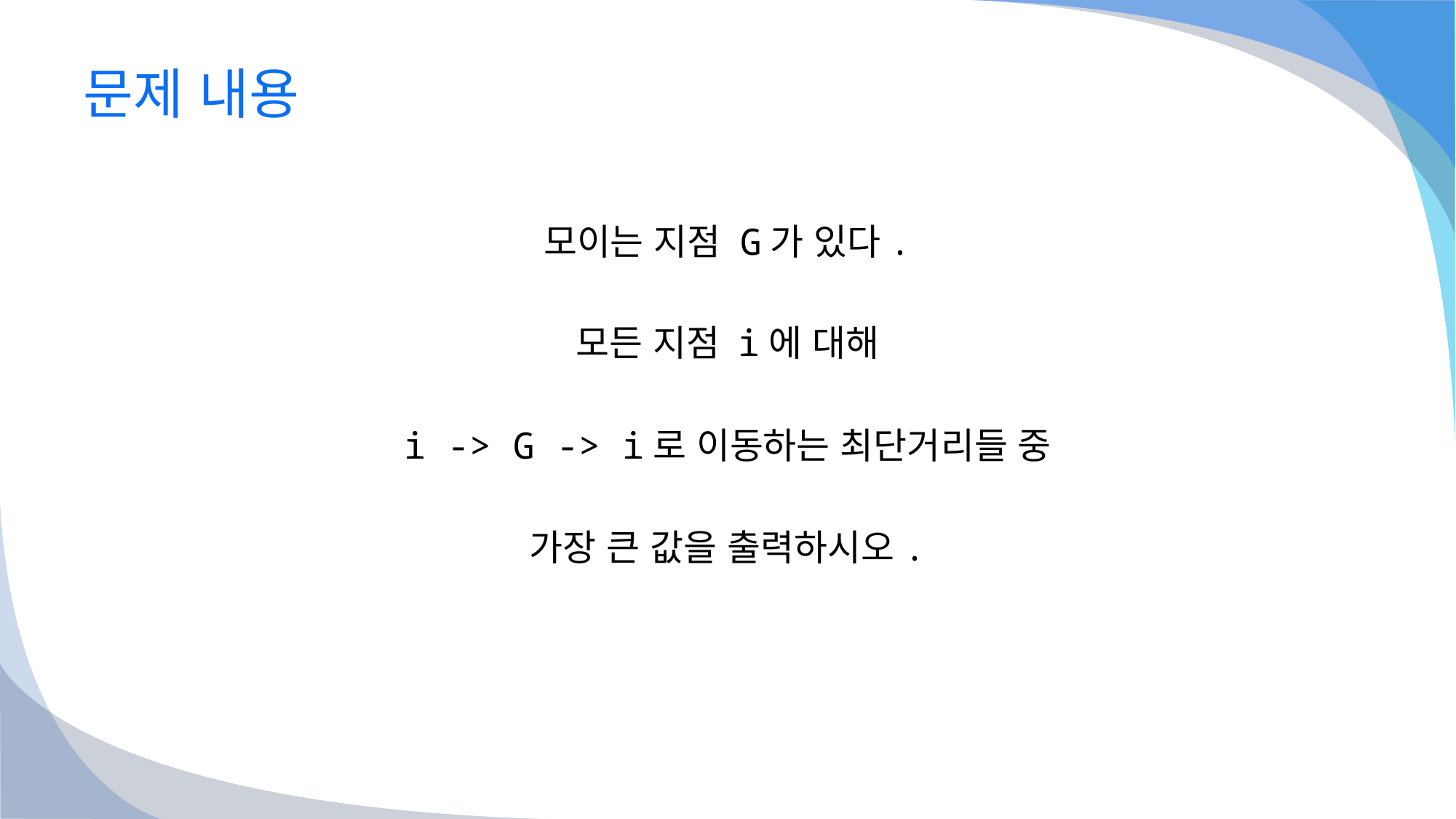

# 문제 내용

모이는 지점 G가 있다.

모든 지점 i에 대해

i -> G -> i로 이동하는 최단거리들 중

가장 큰 값을 출력하시오.